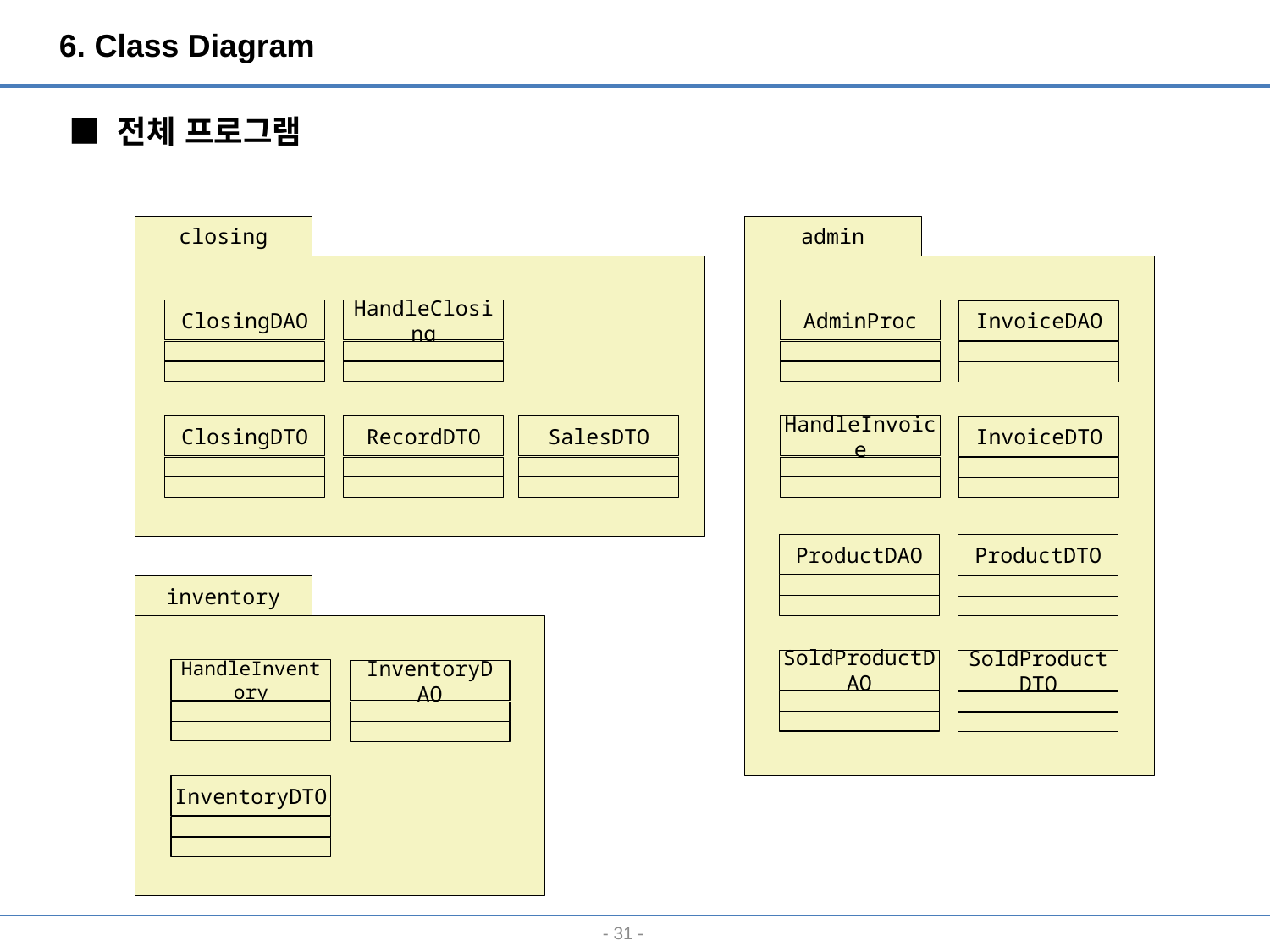

6. Class Diagram
■ 전체 프로그램
closing
admin

ClosingDAO

HandleClosing

AdminProc

InvoiceDAO

ClosingDTO

RecordDTO

SalesDTO

HandleInvoice

InvoiceDTO

ProductDAO

ProductDTO

inventory

SoldProductDAO

SoldProductDTO

HandleInventory

InventoryDAO

InventoryDTO

- 31 -